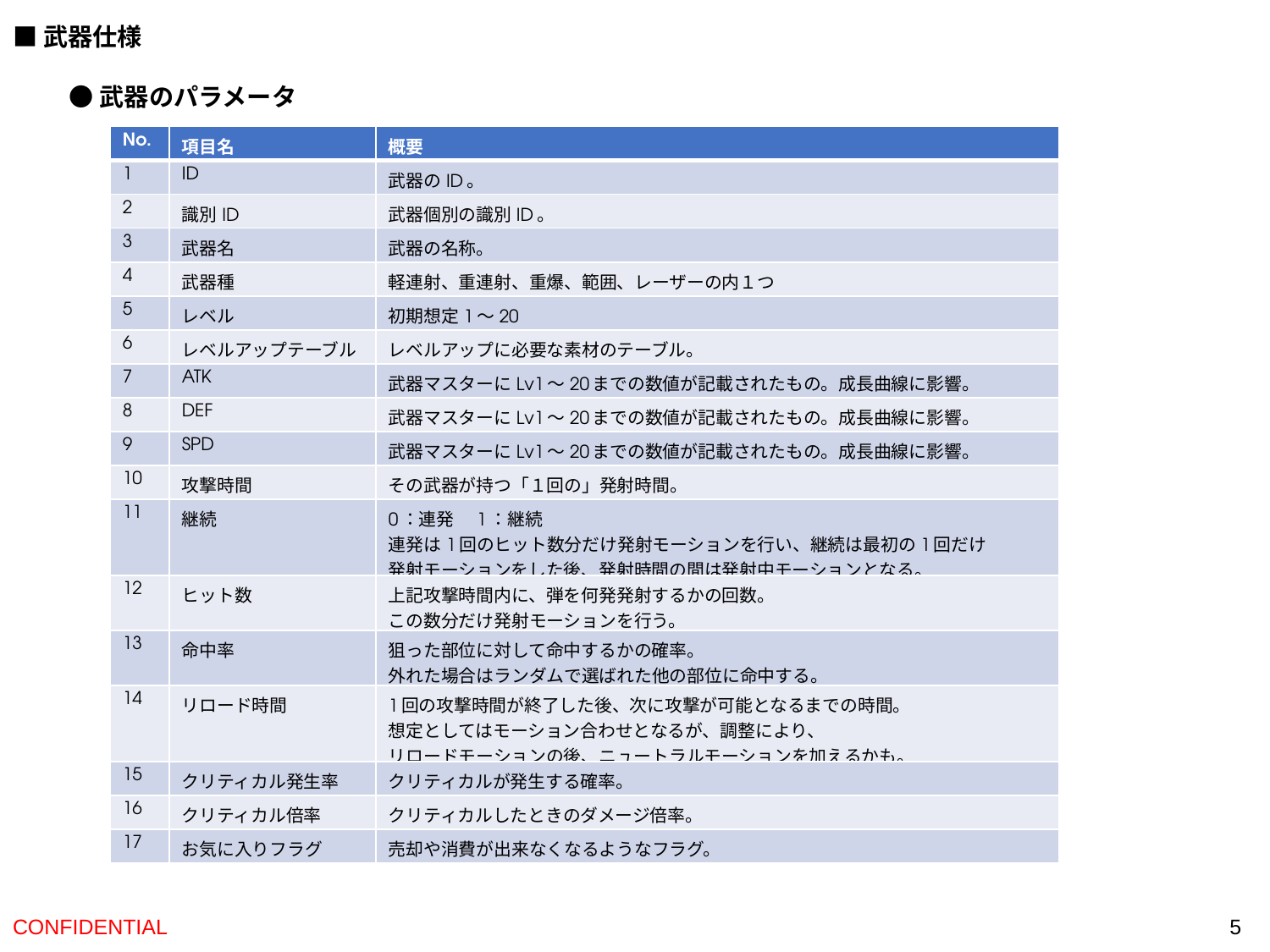

■武器仕様
●武器のパラメータ
| No. | 項目名 | 概要 |
| --- | --- | --- |
| 1 | ID | 武器のID。 |
| 2 | 識別ID | 武器個別の識別ID。 |
| 3 | 武器名 | 武器の名称。 |
| 4 | 武器種 | 軽連射、重連射、重爆、範囲、レーザーの内１つ |
| 5 | レベル | 初期想定1～20 |
| 6 | レベルアップテーブル | レベルアップに必要な素材のテーブル。 |
| 7 | ATK | 武器マスターにLv1～20までの数値が記載されたもの。成長曲線に影響。 |
| 8 | DEF | 武器マスターにLv1～20までの数値が記載されたもの。成長曲線に影響。 |
| 9 | SPD | 武器マスターにLv1～20までの数値が記載されたもの。成長曲線に影響。 |
| 10 | 攻撃時間 | その武器が持つ「１回の」発射時間。 |
| 11 | 継続 | 0：連発　1：継続 連発は1回のヒット数分だけ発射モーションを行い、継続は最初の1回だけ 発射モーションをした後、発射時間の間は発射中モーションとなる。 |
| 12 | ヒット数 | 上記攻撃時間内に、弾を何発発射するかの回数。 この数分だけ発射モーションを行う。 |
| 13 | 命中率 | 狙った部位に対して命中するかの確率。 外れた場合はランダムで選ばれた他の部位に命中する。 |
| 14 | リロード時間 | 1回の攻撃時間が終了した後、次に攻撃が可能となるまでの時間。 想定としてはモーション合わせとなるが、調整により、 リロードモーションの後、ニュートラルモーションを加えるかも。 |
| 15 | クリティカル発生率 | クリティカルが発生する確率。 |
| 16 | クリティカル倍率 | クリティカルしたときのダメージ倍率。 |
| 17 | お気に入りフラグ | 売却や消費が出来なくなるようなフラグ。 |
5
CONFIDENTIAL